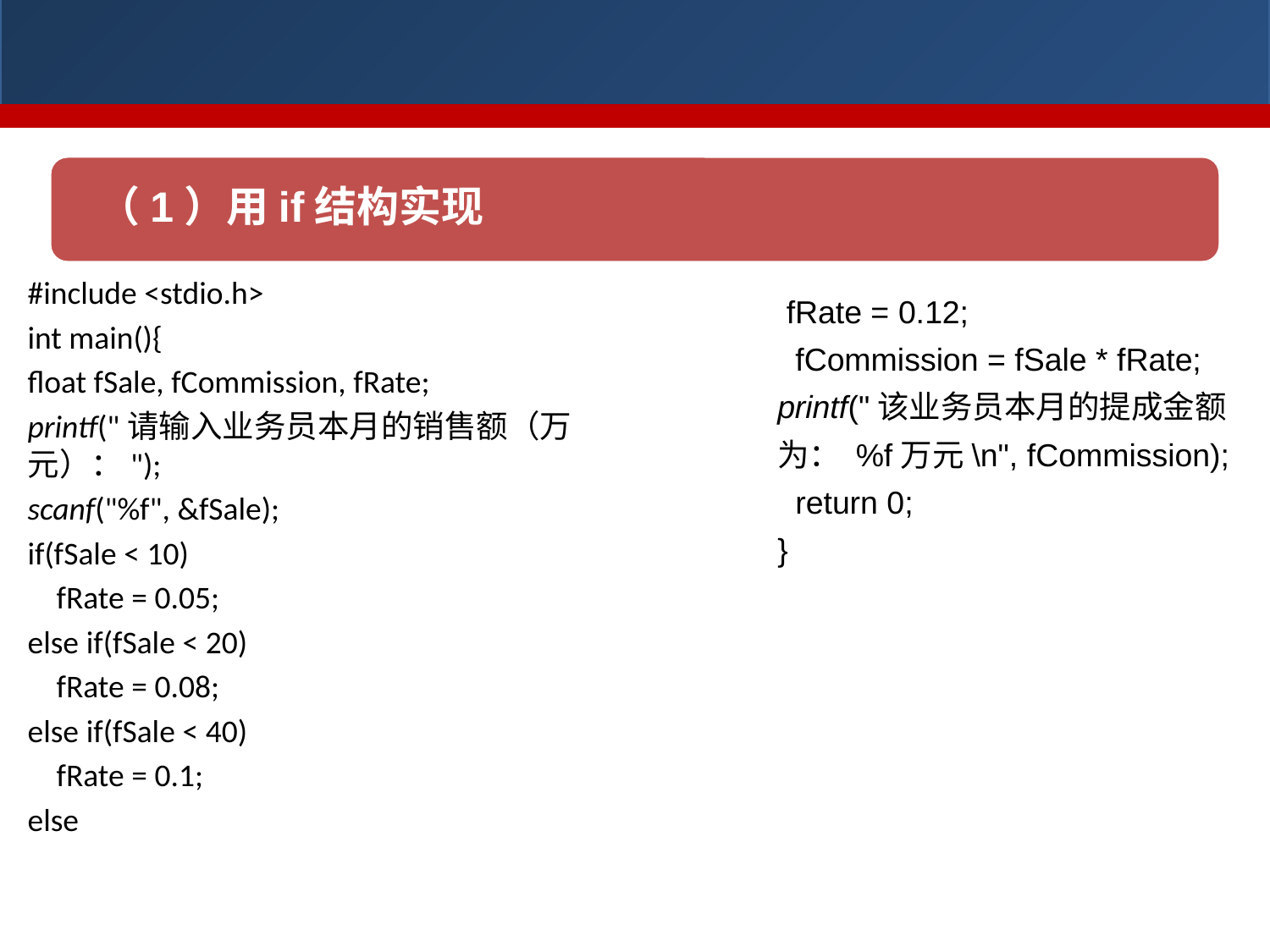

（1）用if结构实现

#include <stdio.h>
int main(){
float fSale, fCommission, fRate;
printf("请输入业务员本月的销售额（万元）：");
scanf("%f", &fSale);
if(fSale < 10)
    fRate = 0.05;
else if(fSale < 20)
    fRate = 0.08;
else if(fSale < 40)
    fRate = 0.1;
else

 fRate = 0.12;
  fCommission = fSale * fRate;
printf("该业务员本月的提成金额为： %f万元\n", fCommission);
  return 0;
}